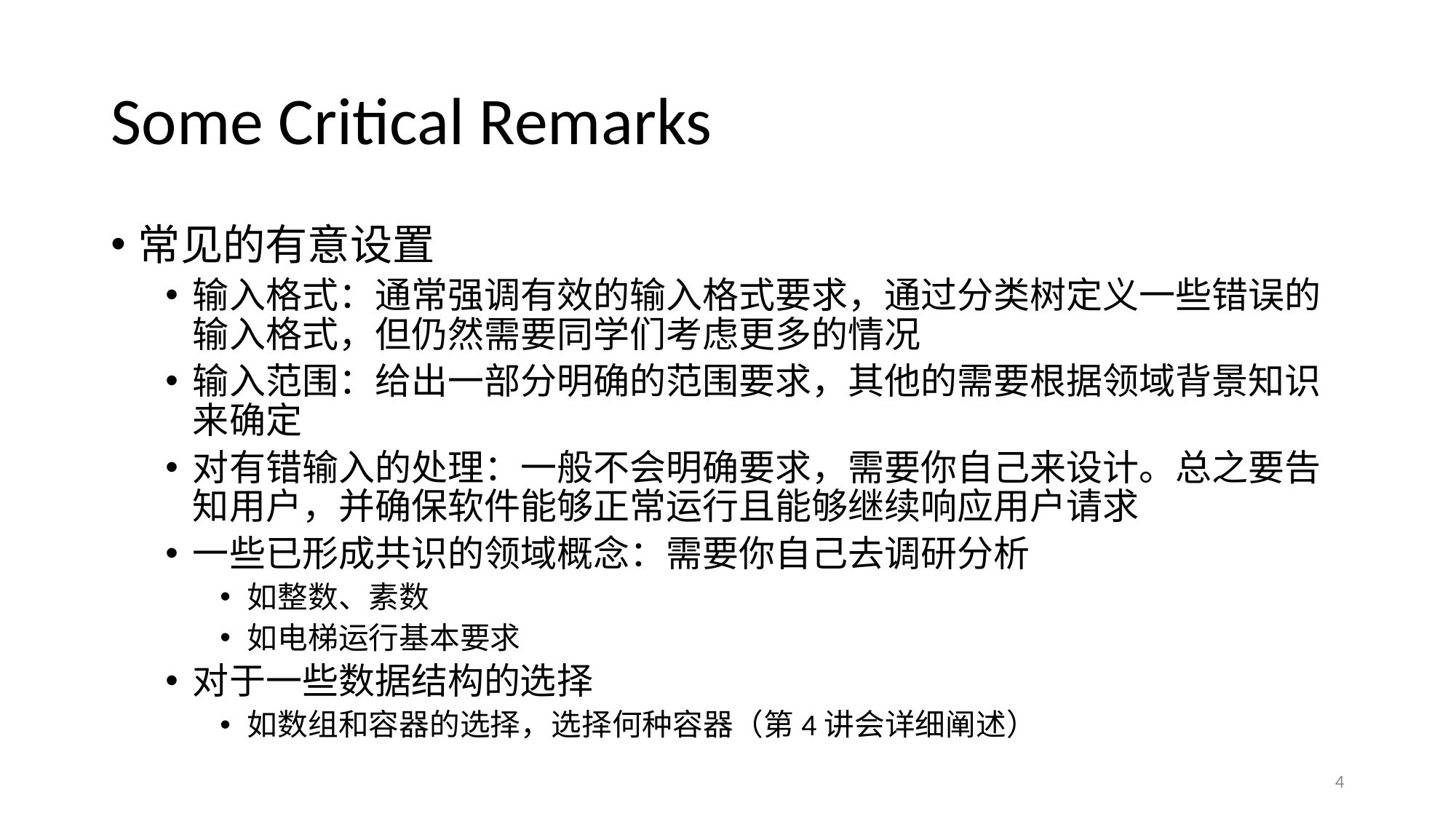

# Some Critical Remarks
常见的有意设置
输入格式：通常强调有效的输入格式要求，通过分类树定义一些错误的输入格式，但仍然需要同学们考虑更多的情况
输入范围：给出一部分明确的范围要求，其他的需要根据领域背景知识来确定
对有错输入的处理：一般不会明确要求，需要你自己来设计。总之要告知用户，并确保软件能够正常运行且能够继续响应用户请求
一些已形成共识的领域概念：需要你自己去调研分析
如整数、素数
如电梯运行基本要求
对于一些数据结构的选择
如数组和容器的选择，选择何种容器（第4讲会详细阐述）
4